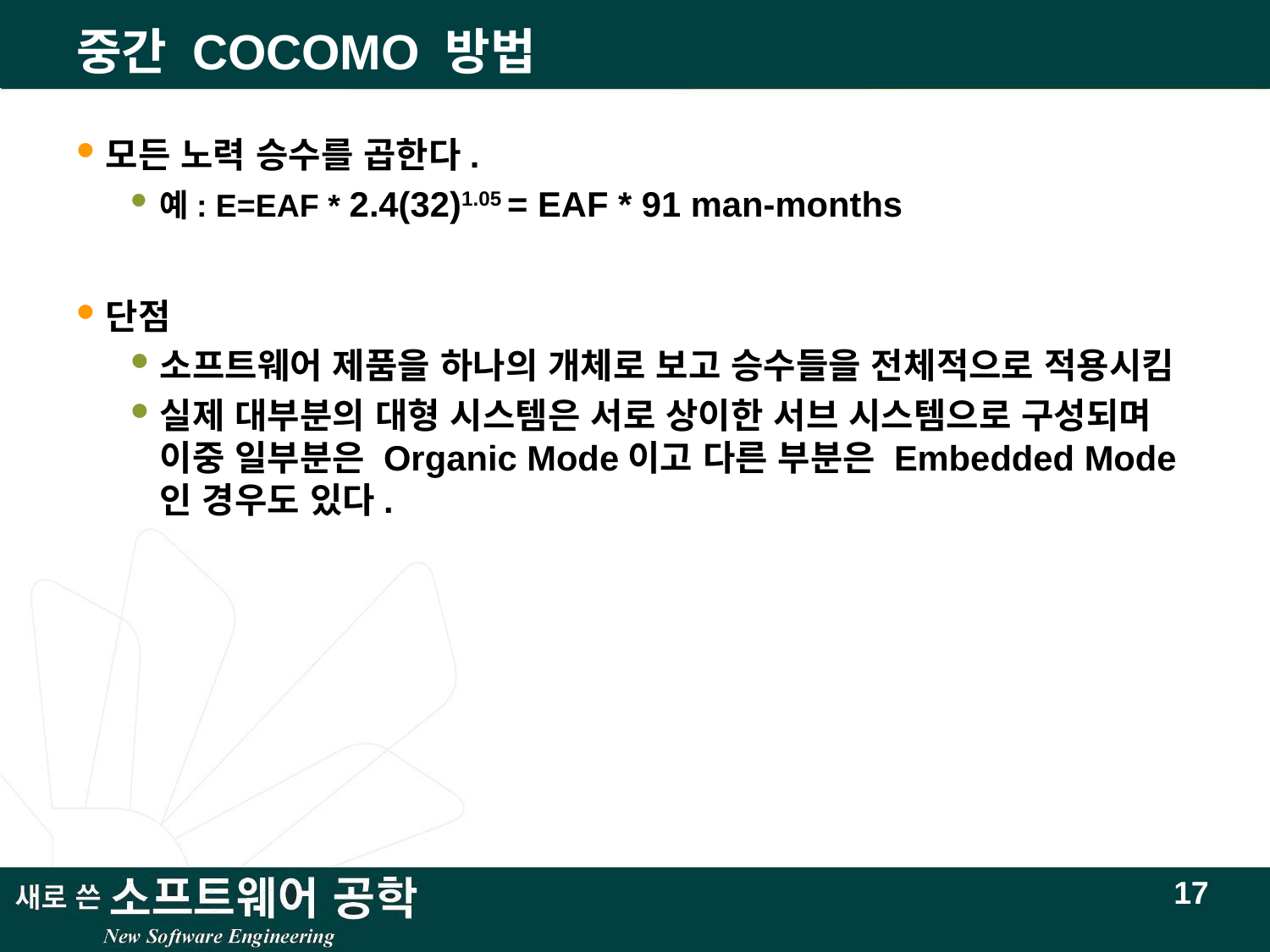

# 중간 COCOMO 방법
모든 노력 승수를 곱한다.
예: E=EAF * 2.4(32)1.05 = EAF * 91 man-months

단점
소프트웨어 제품을 하나의 개체로 보고 승수들을 전체적으로 적용시킴
실제 대부분의 대형 시스템은 서로 상이한 서브 시스템으로 구성되며 이중 일부분은 Organic Mode이고 다른 부분은 Embedded Mode인 경우도 있다.
17